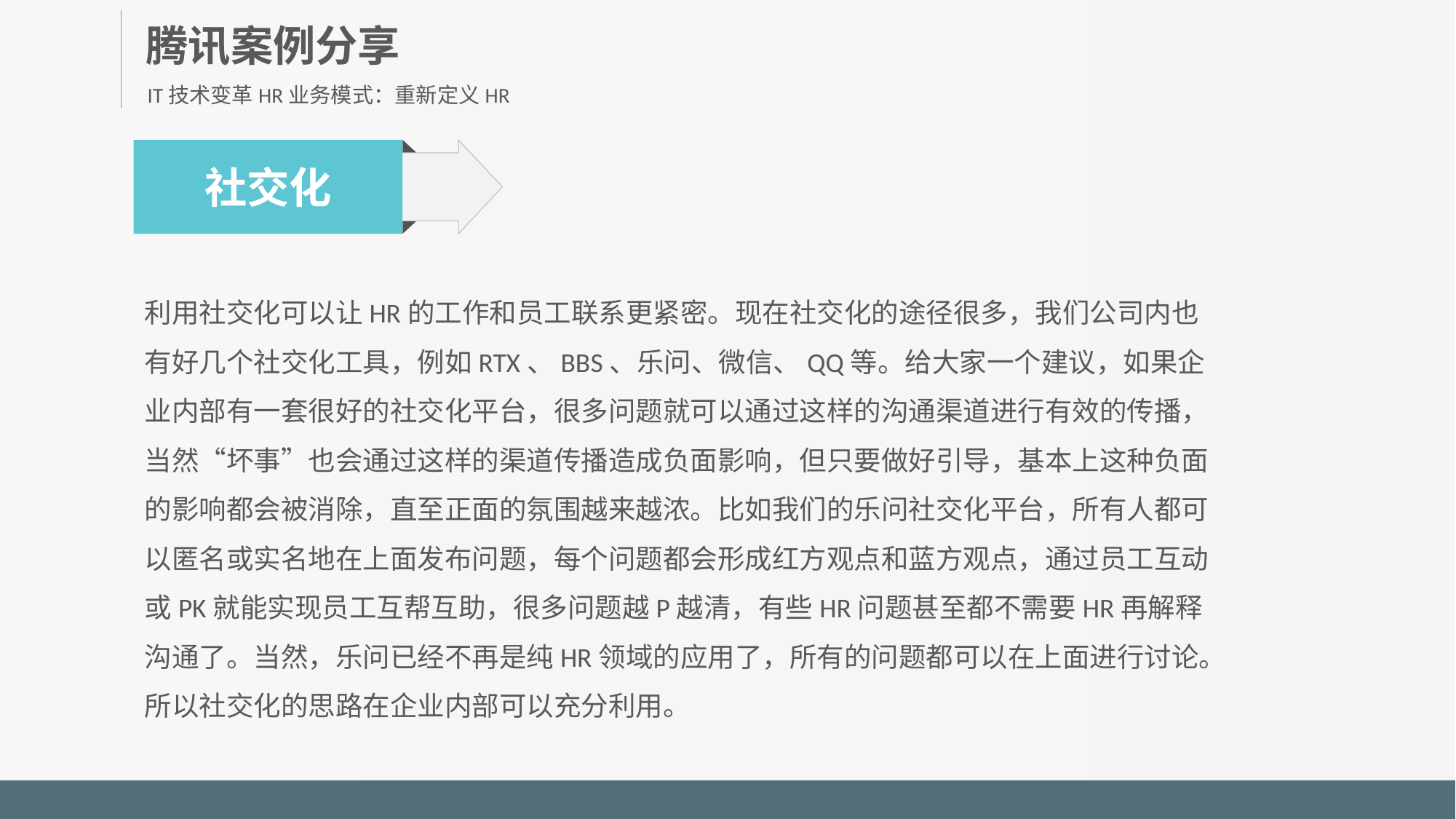

腾讯案例分享
IT技术变革HR业务模式：重新定义HR

社交化

利用社交化可以让HR的工作和员工联系更紧密。现在社交化的途径很多，我们公司内也有好几个社交化工具，例如RTX、BBS、乐问、微信、QQ等。给大家一个建议，如果企业内部有一套很好的社交化平台，很多问题就可以通过这样的沟通渠道进行有效的传播，当然“坏事”也会通过这样的渠道传播造成负面影响，但只要做好引导，基本上这种负面的影响都会被消除，直至正面的氛围越来越浓。比如我们的乐问社交化平台，所有人都可以匿名或实名地在上面发布问题，每个问题都会形成红方观点和蓝方观点，通过员工互动或PK就能实现员工互帮互助，很多问题越P越清，有些HR问题甚至都不需要HR再解释沟通了。当然，乐问已经不再是纯HR领域的应用了，所有的问题都可以在上面进行讨论。所以社交化的思路在企业内部可以充分利用。